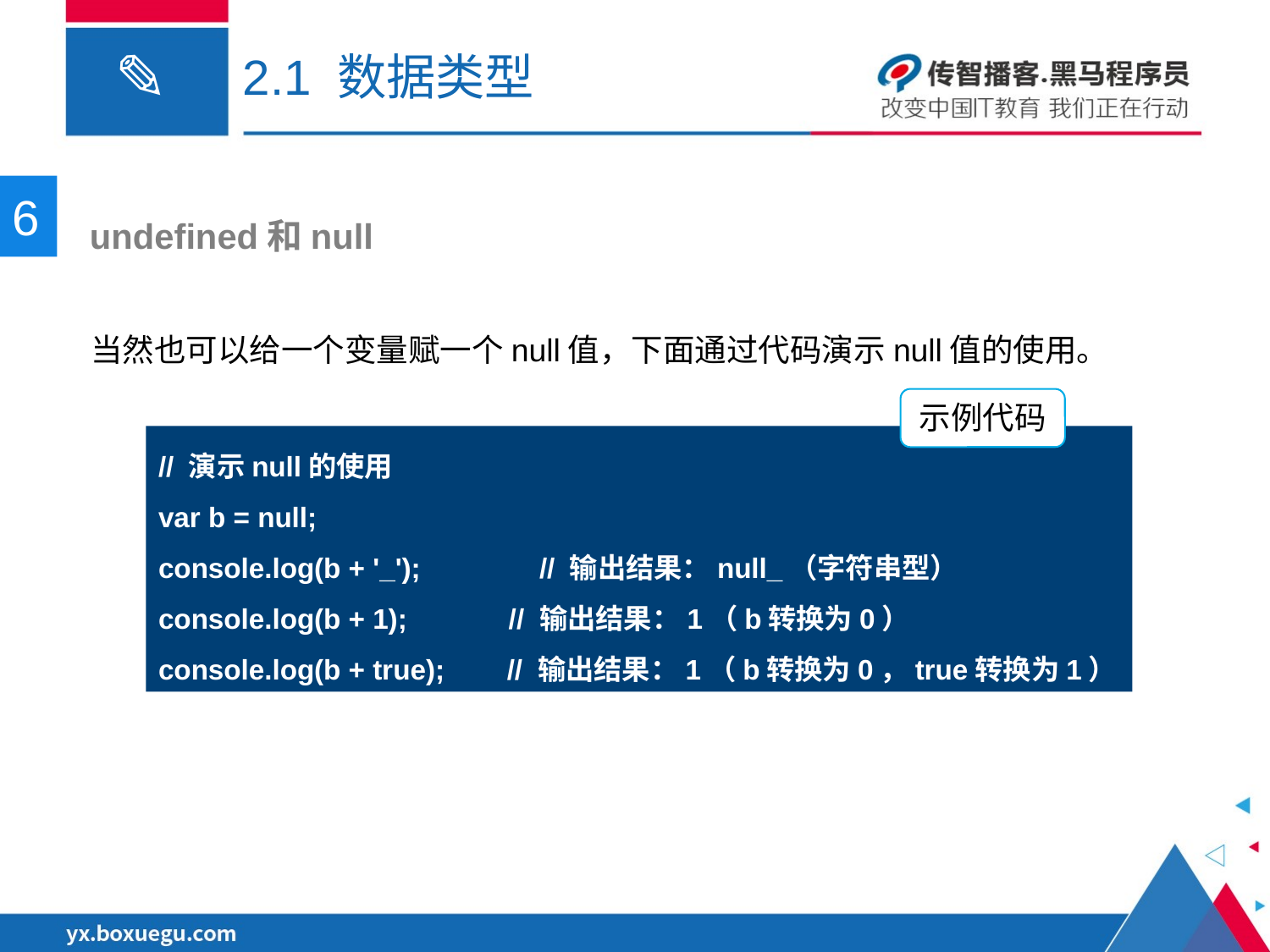

# 2.1 数据类型

6
  undefined和null
当然也可以给一个变量赋一个null值，下面通过代码演示null值的使用。
示例代码
// 演示null的使用
var b = null;
console.log(b + '_');	// 输出结果：null_（字符串型）
console.log(b + 1);             // 输出结果：1（b转换为0）
console.log(b + true);        // 输出结果：1（b转换为0，true转换为1）